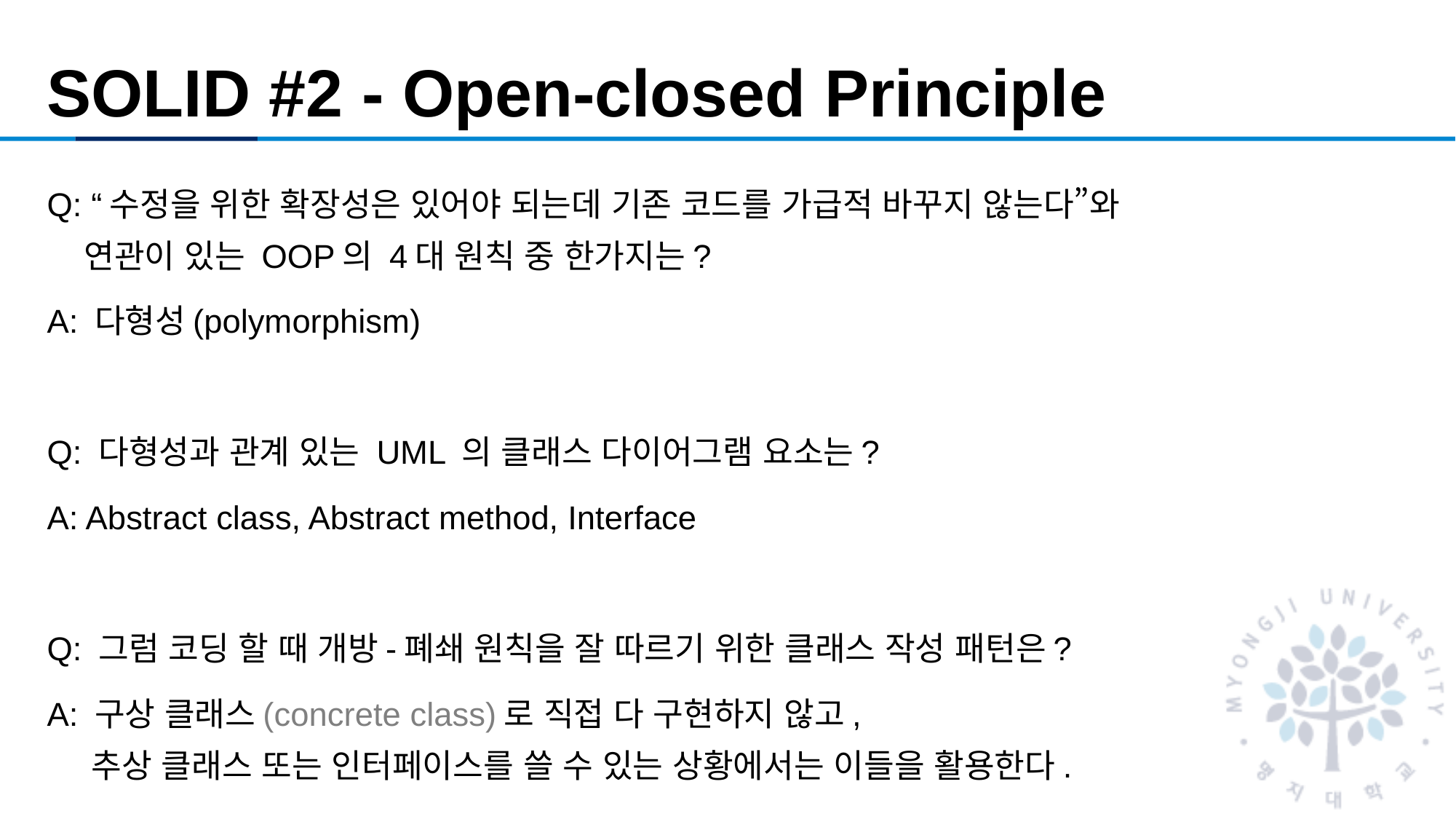

# SOLID #2 - Open-closed Principle
Q: “수정을 위한 확장성은 있어야 되는데 기존 코드를 가급적 바꾸지 않는다”와
    연관이 있는 OOP의 4대 원칙 중 한가지는?
A: 다형성(polymorphism)

Q: 다형성과 관계 있는 UML 의 클래스 다이어그램 요소는?
A: Abstract class, Abstract method, Interface

Q: 그럼 코딩 할 때 개방-폐쇄 원칙을 잘 따르기 위한 클래스 작성 패턴은?
A: 구상 클래스(concrete class)로 직접 다 구현하지 않고,
    추상 클래스 또는 인터페이스를 쓸 수 있는 상황에서는 이들을 활용한다.